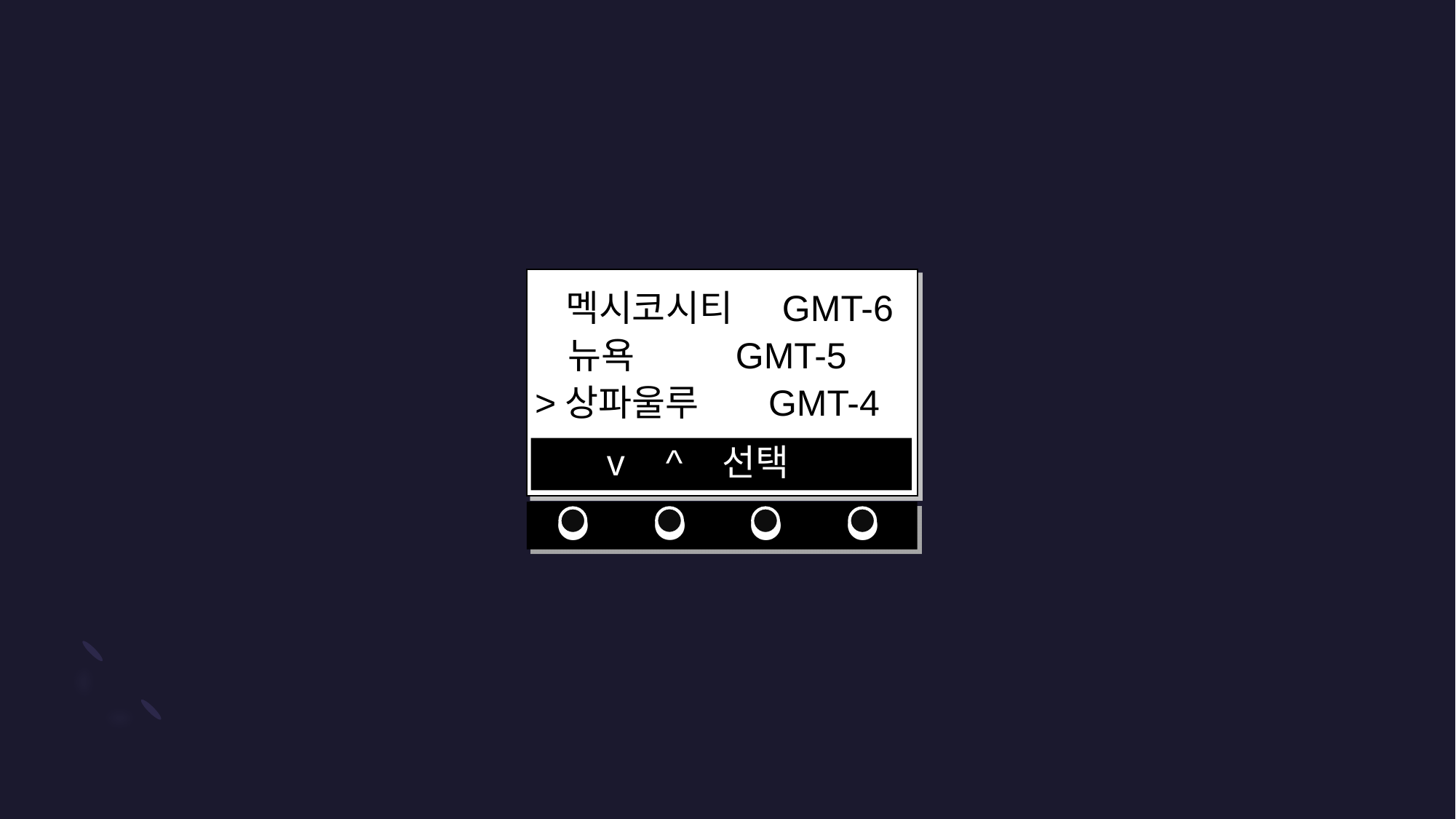

멕시코시티    GMT-6
 뉴욕         GMT-5
>상파울루      GMT-4

       v    ^   선택